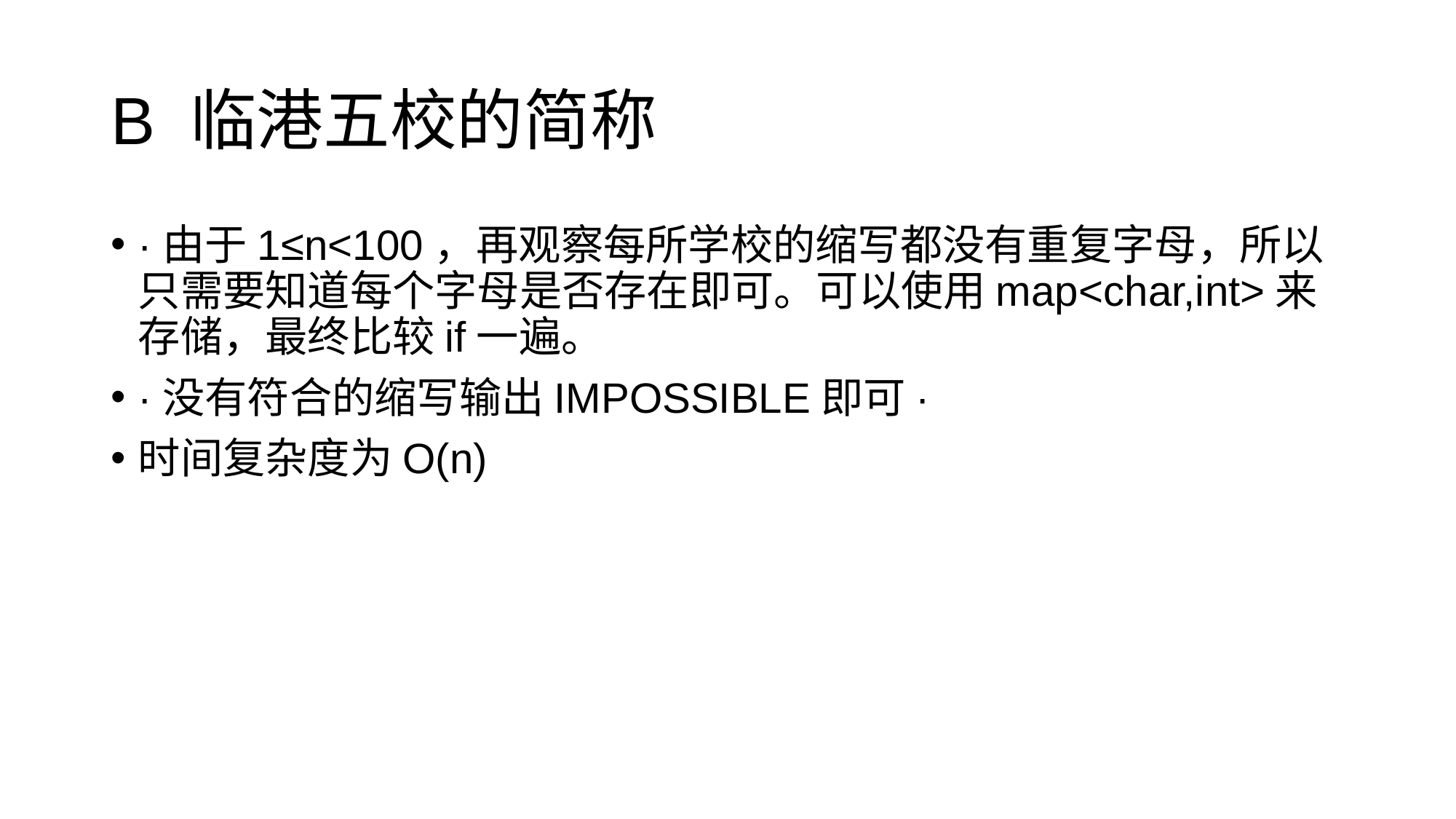

# B 临港五校的简称
·由于1≤n<100，再观察每所学校的缩写都没有重复字母，所以只需要知道每个字母是否存在即可。可以使用map<char,int>来存储，最终比较if一遍。
·没有符合的缩写输出IMPOSSIBLE即可·
时间复杂度为O(n)